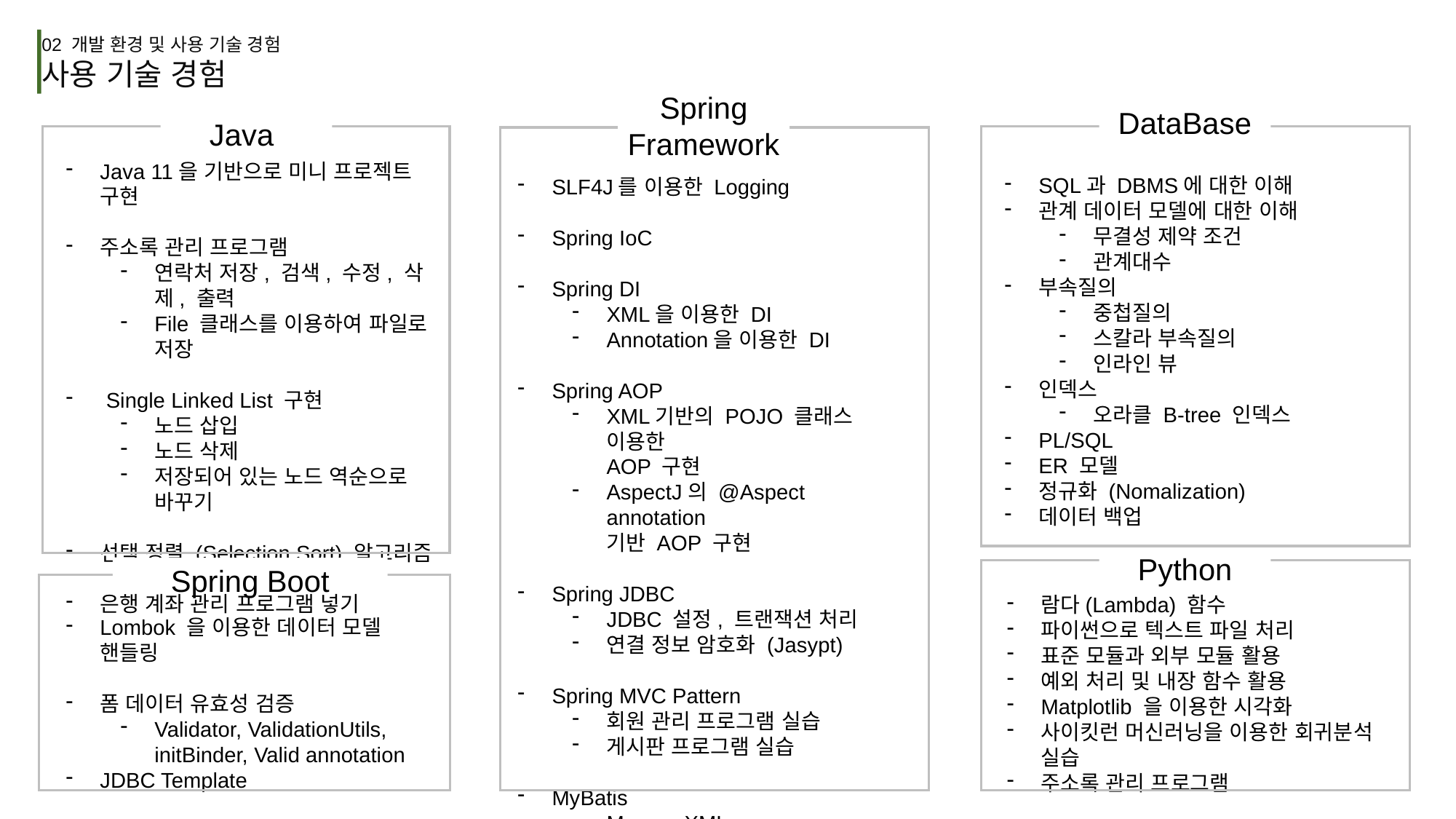

02 개발 환경 및 사용 기술 경험
사용 기술 경험
Spring Framework

SLF4J를 이용한 Logging

Spring IoC

Spring DI
XML을 이용한 DI
Annotation을 이용한 DI

Spring AOP
XML기반의 POJO 클래스 이용한
AOP 구현
AspectJ의 @Aspect annotation
기반 AOP 구현

Spring JDBC
JDBC 설정, 트랜잭션 처리
연결 정보 암호화 (Jasypt)

Spring MVC Pattern
회원 관리 프로그램 실습
게시판 프로그램 실습

MyBatis
Mapper XML
DataBase

SQL과 DBMS에 대한 이해
관계 데이터 모델에 대한 이해
무결성 제약 조건
관계대수
부속질의
중첩질의
스칼라 부속질의
인라인 뷰
인덱스
오라클 B-tree 인덱스
PL/SQL
ER 모델
정규화 (Nomalization)
데이터 백업

Java

Java 11을 기반으로 미니 프로젝트 구현

주소록 관리 프로그램
연락처 저장, 검색, 수정, 삭제, 출력
File 클래스를 이용하여 파일로 저장

 Single Linked List 구현
노드 삽입
노드 삭제
저장되어 있는 노드 역순으로 바꾸기

선택 정렬 (Selection Sort) 알고리즘

은행 계좌 관리 프로그램 넣기

Python

람다(Lambda) 함수
파이썬으로 텍스트 파일 처리
표준 모듈과 외부 모듈 활용
예외 처리 및 내장 함수 활용
Matplotlib 을 이용한 시각화
사이킷런 머신러닝을 이용한 회귀분석 실습
주소록 관리 프로그램
Spring Boot

Lombok 을 이용한 데이터 모델 핸들링

폼 데이터 유효성 검증
Validator, ValidationUtils,
initBinder, Valid annotation
JDBC Template